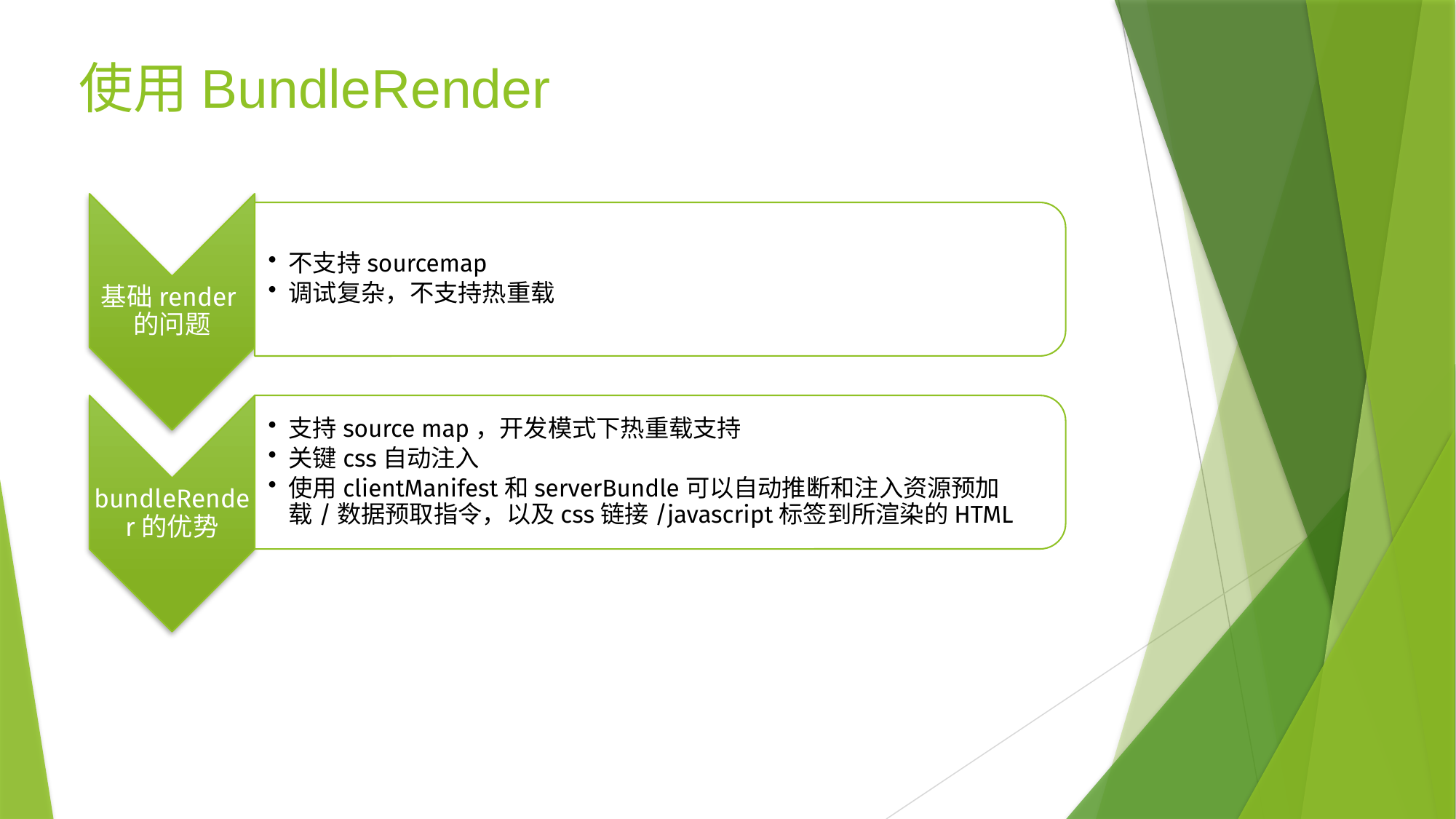

使用BundleRender
基础render的问题
不支持sourcemap
调试复杂，不支持热重载
bundleRender的优势
支持source map，开发模式下热重载支持
关键css自动注入
使用clientManifest和serverBundle可以自动推断和注入资源预加载/数据预取指令，以及css链接/javascript标签到所渲染的HTML